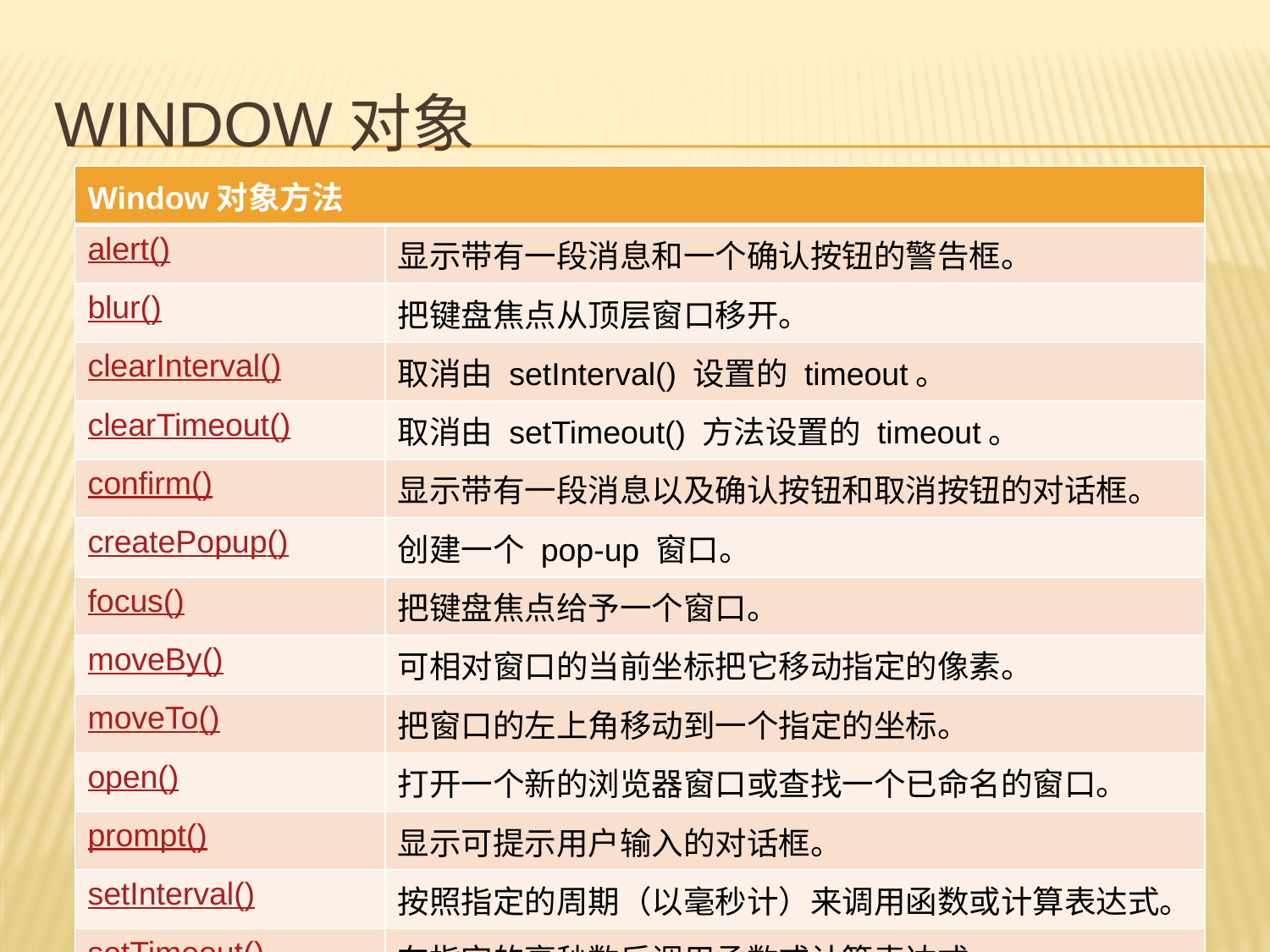

# Window对象
| Window对象方法 |  |
| --- | --- |
| alert() | 显示带有一段消息和一个确认按钮的警告框。 |
| blur() | 把键盘焦点从顶层窗口移开。 |
| clearInterval() | 取消由 setInterval() 设置的 timeout。 |
| clearTimeout() | 取消由 setTimeout() 方法设置的 timeout。 |
| confirm() | 显示带有一段消息以及确认按钮和取消按钮的对话框。 |
| createPopup() | 创建一个 pop-up 窗口。 |
| focus() | 把键盘焦点给予一个窗口。 |
| moveBy() | 可相对窗口的当前坐标把它移动指定的像素。 |
| moveTo() | 把窗口的左上角移动到一个指定的坐标。 |
| open() | 打开一个新的浏览器窗口或查找一个已命名的窗口。 |
| prompt() | 显示可提示用户输入的对话框。 |
| setInterval() | 按照指定的周期（以毫秒计）来调用函数或计算表达式。 |
| setTimeout() | 在指定的毫秒数后调用函数或计算表达式。 |